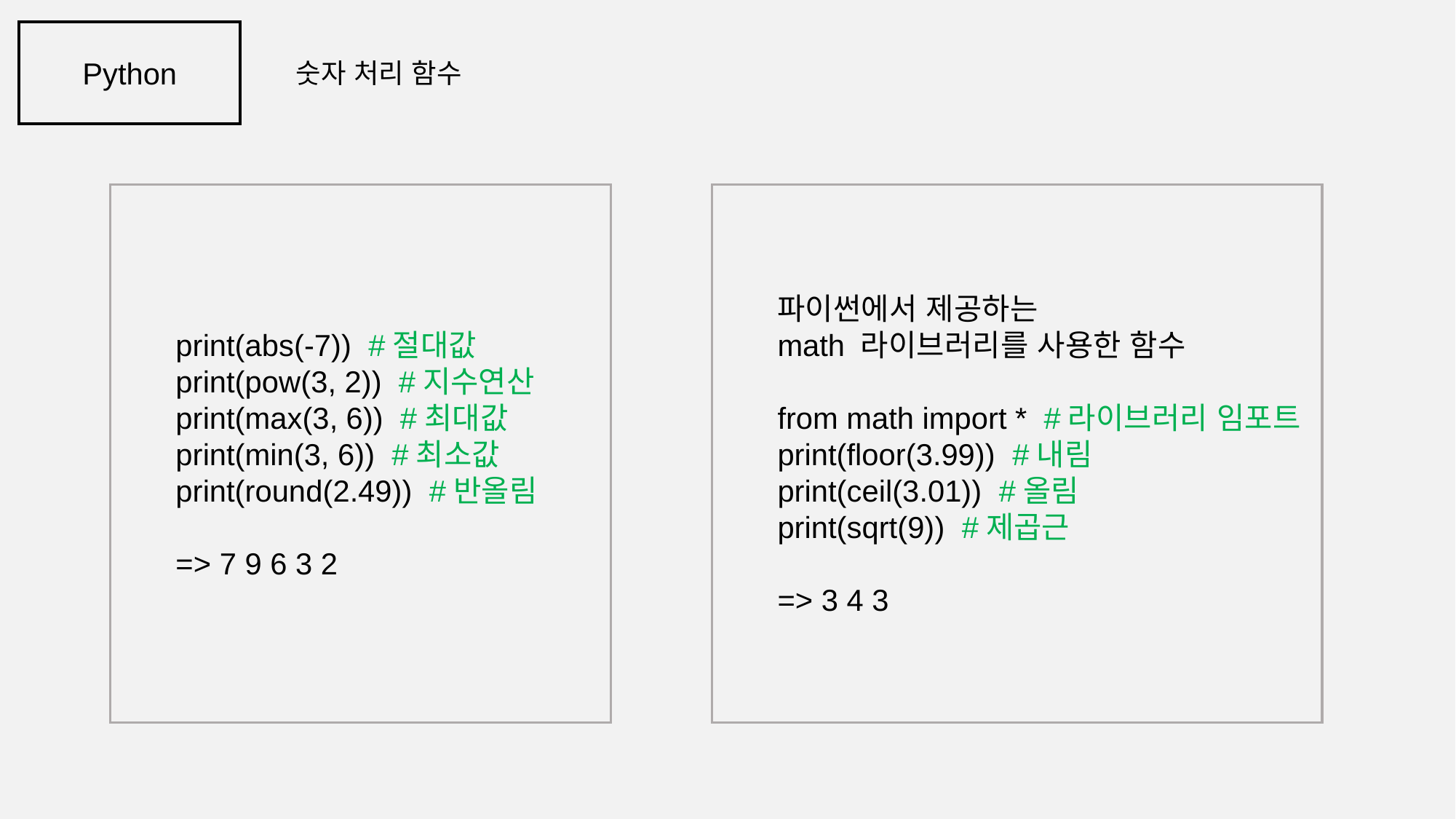

Python
숫자 처리 함수
print(abs(-7))  #절대값
print(pow(3, 2))  #지수연산
print(max(3, 6))  #최대값
print(min(3, 6))  #최소값
print(round(2.49))  #반올림

=> 7 9 6 3 2
파이썬에서 제공하는
math 라이브러리를 사용한 함수

from math import *  #라이브러리 임포트
print(floor(3.99))  #내림
print(ceil(3.01))  #올림
print(sqrt(9))  #제곱근

=> 3 4 3
   '"